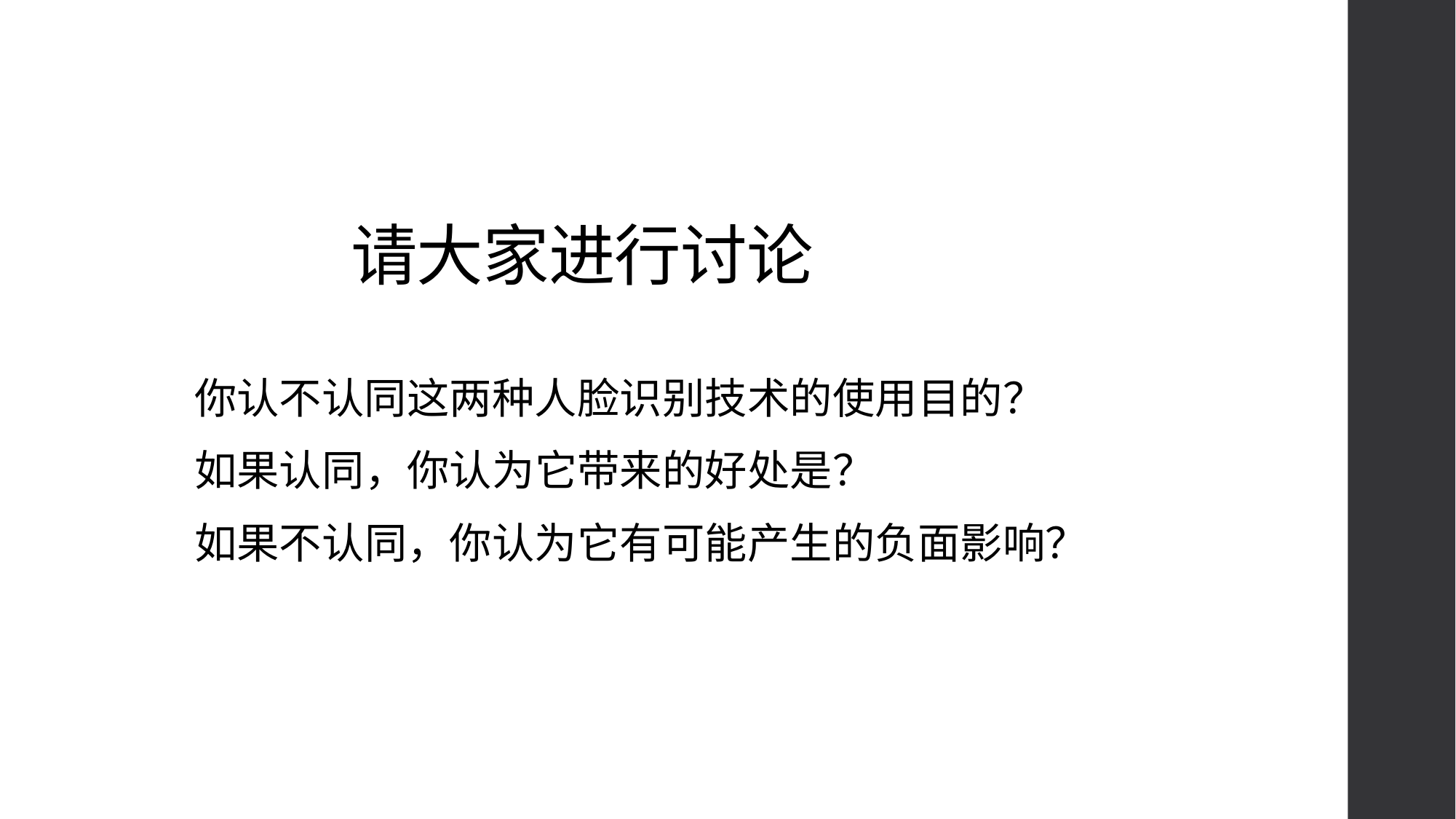

# 请大家进行讨论
你认不认同这两种人脸识别技术的使用目的？
如果认同，你认为它带来的好处是？
如果不认同，你认为它有可能产生的负面影响？